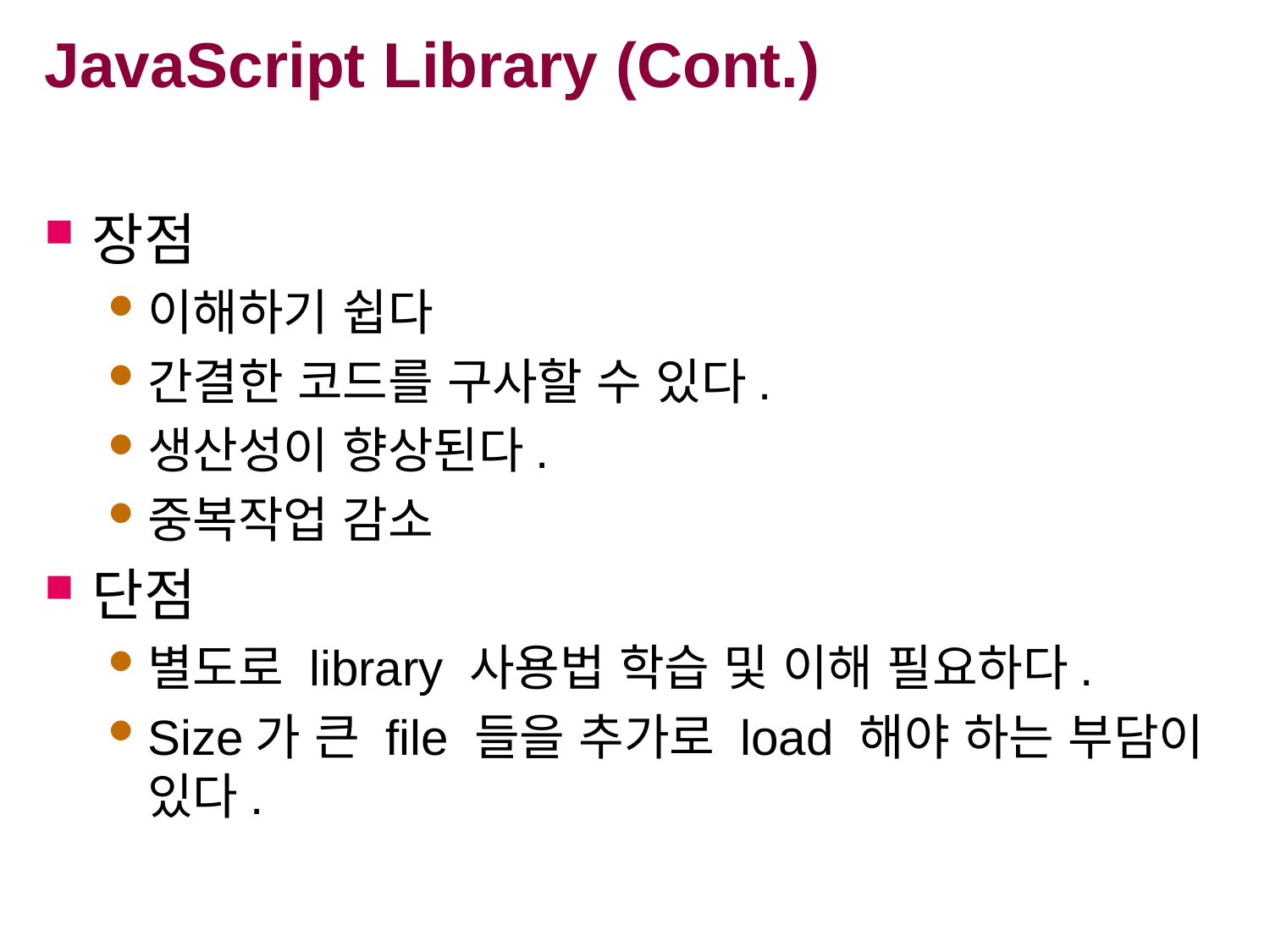

# JavaScript Library (Cont.)
장점
이해하기 쉽다
간결한 코드를 구사할 수 있다.
생산성이 향상된다.
중복작업 감소
단점
별도로 library 사용법 학습 및 이해 필요하다.
Size가 큰 file 들을 추가로 load 해야 하는 부담이 있다.